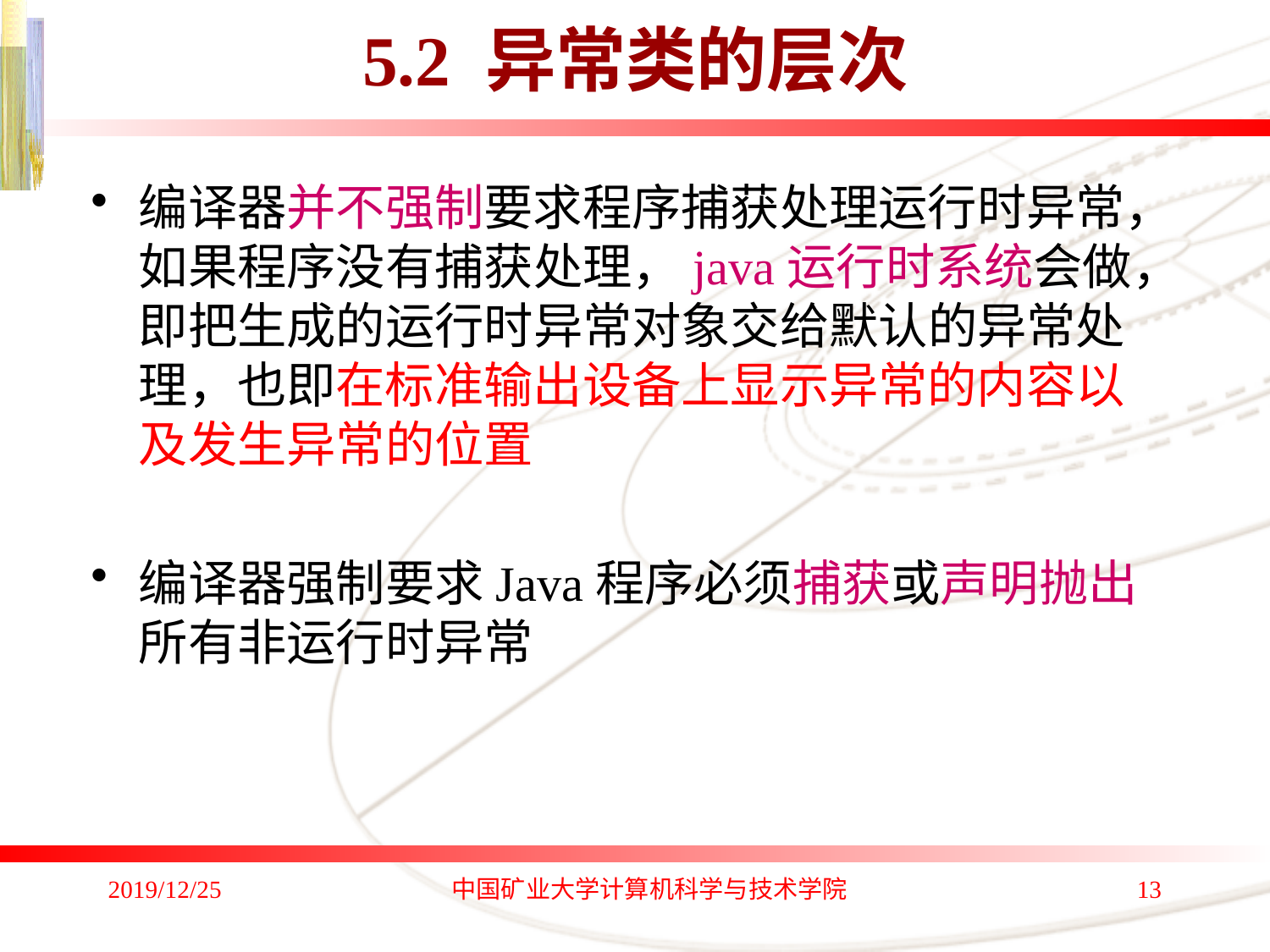

# 5.2 异常类的层次
编译器并不强制要求程序捕获处理运行时异常，如果程序没有捕获处理，java运行时系统会做，即把生成的运行时异常对象交给默认的异常处理，也即在标准输出设备上显示异常的内容以及发生异常的位置

编译器强制要求Java程序必须捕获或声明抛出所有非运行时异常

2019/12/25
中国矿业大学计算机科学与技术学院
13